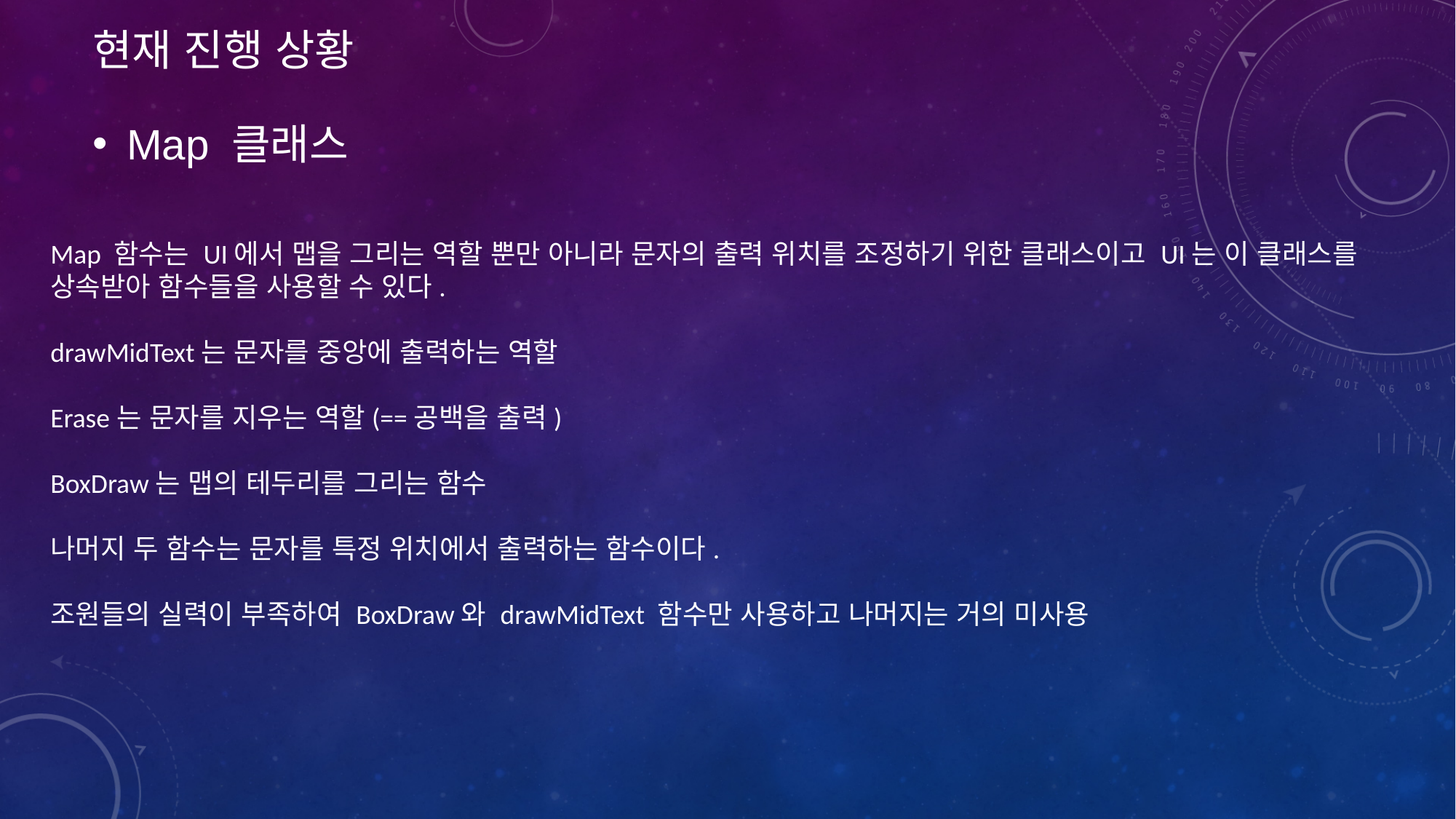

# 현재 진행 상황
Map 클래스

Map 함수는 UI에서 맵을 그리는 역할 뿐만 아니라 문자의 출력 위치를 조정하기 위한 클래스이고 UI는 이 클래스를 상속받아 함수들을 사용할 수 있다.

drawMidText는 문자를 중앙에 출력하는 역할

Erase는 문자를 지우는 역할(==공백을 출력)

BoxDraw는 맵의 테두리를 그리는 함수

나머지 두 함수는 문자를 특정 위치에서 출력하는 함수이다.

조원들의 실력이 부족하여 BoxDraw와 drawMidText 함수만 사용하고 나머지는 거의 미사용